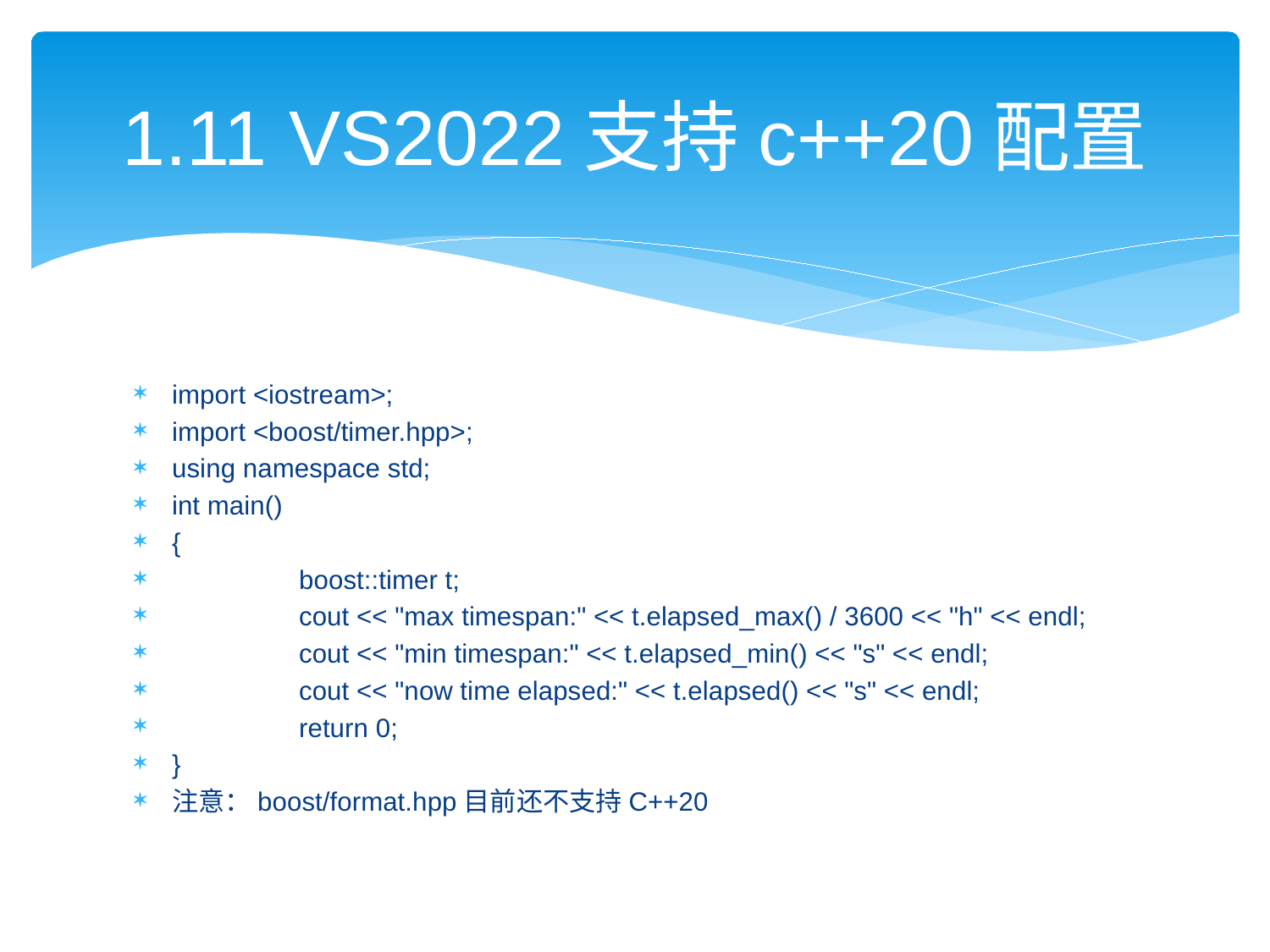

# 1.11 VS2022支持c++20配置
import <iostream>;
import <boost/timer.hpp>;
using namespace std;
int main()
{
	boost::timer t;
	cout << "max timespan:" << t.elapsed_max() / 3600 << "h" << endl;
	cout << "min timespan:" << t.elapsed_min() << "s" << endl;
	cout << "now time elapsed:" << t.elapsed() << "s" << endl;
	return 0;
}
注意：boost/format.hpp目前还不支持C++20